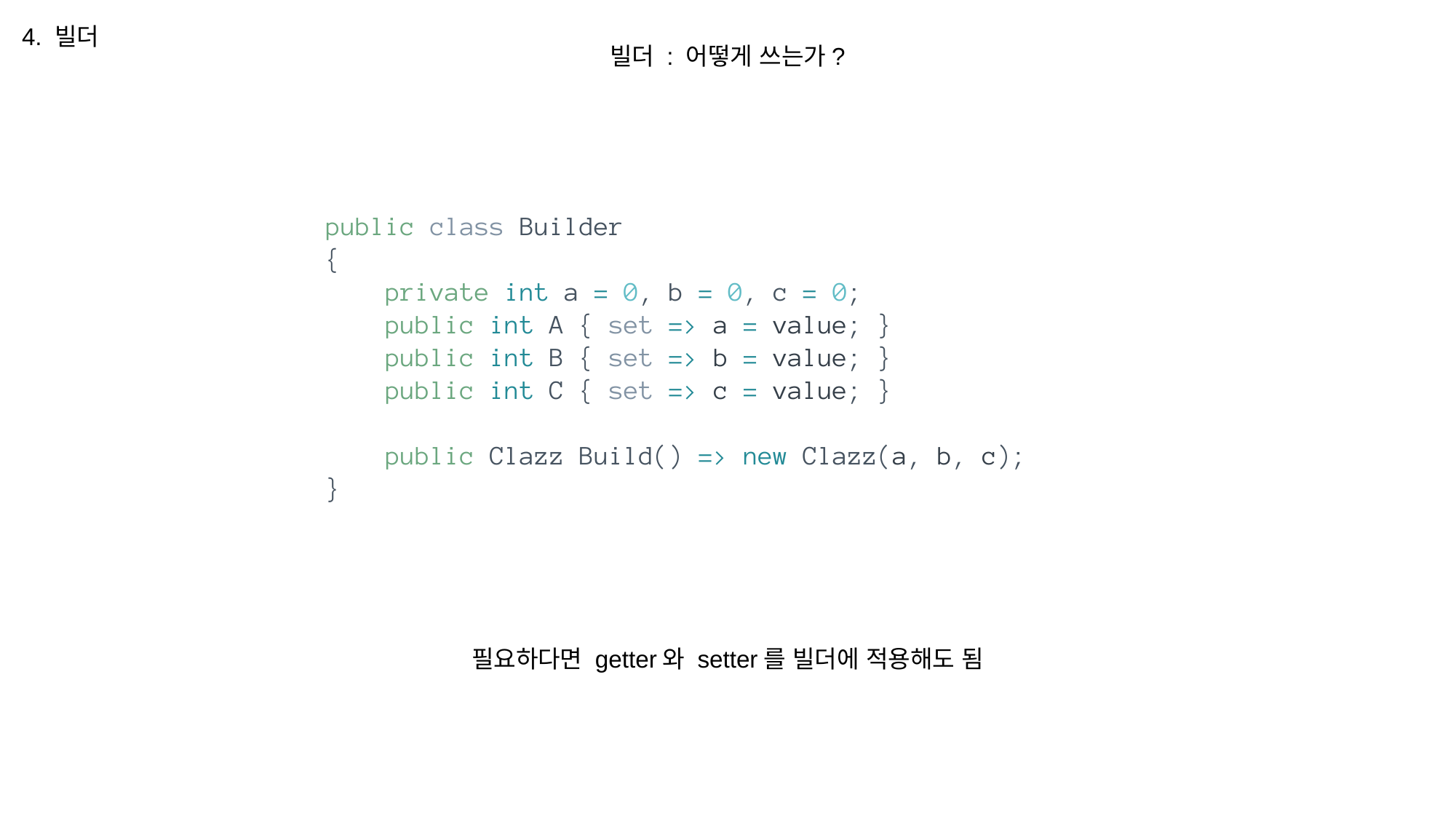

4. 빌더
빌더 : 어떻게 쓰는가?
    public class Builder
    {
        private int a = 0, b = 0, c = 0;
        public int A { set => a = value; }
        public int B { set => b = value; }
        public int C { set => c = value; }
        public Clazz Build() => new Clazz(a, b, c);
    }
필요하다면 getter와 setter를 빌더에 적용해도 됨